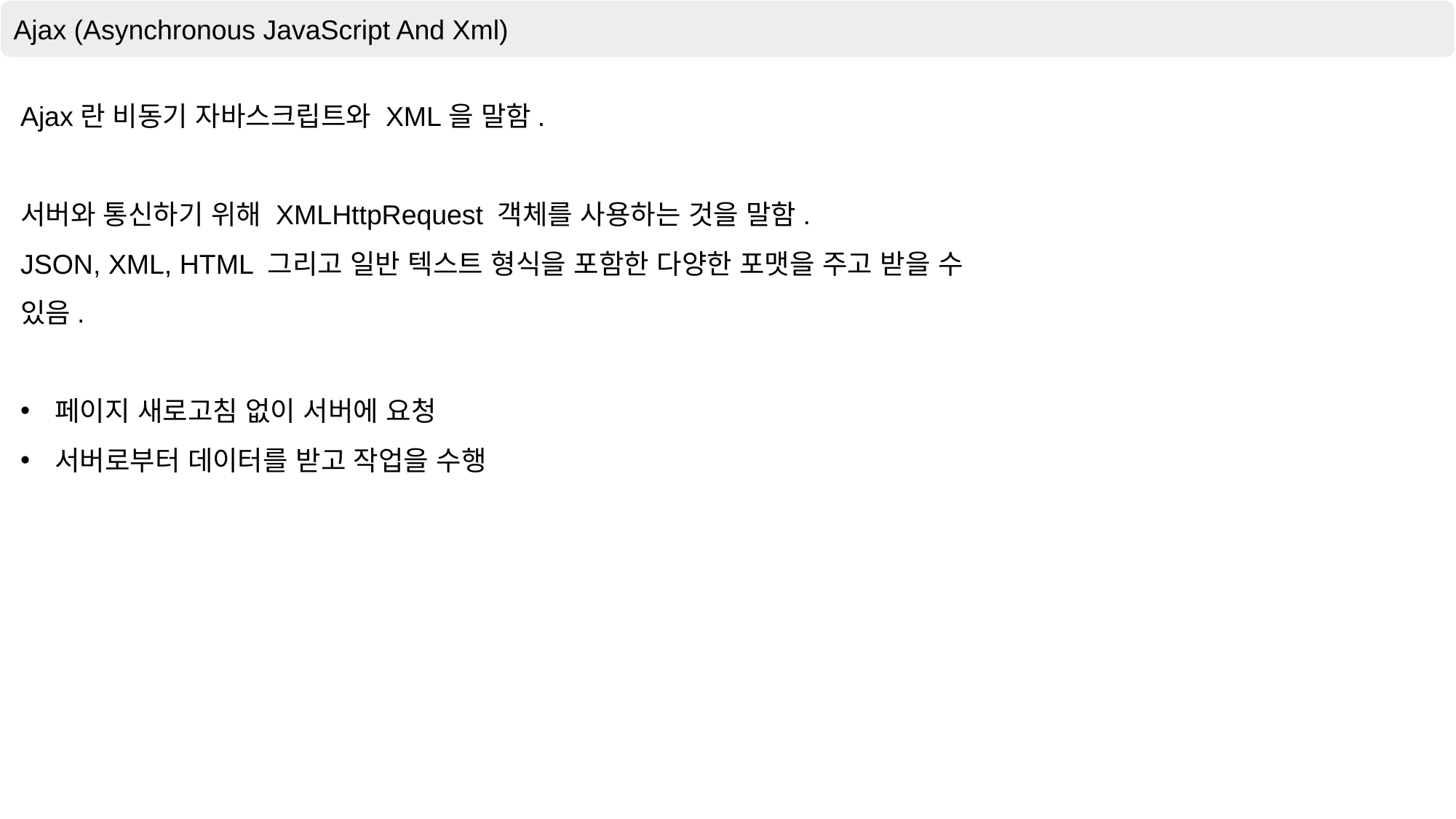

Ajax (Asynchronous JavaScript And Xml)
Ajax란 비동기 자바스크립트와 XML을 말함.

서버와 통신하기 위해 XMLHttpRequest 객체를 사용하는 것을 말함.
JSON, XML, HTML 그리고 일반 텍스트 형식을 포함한 다양한 포맷을 주고 받을 수 있음.

페이지 새로고침 없이 서버에 요청
서버로부터 데이터를 받고 작업을 수행